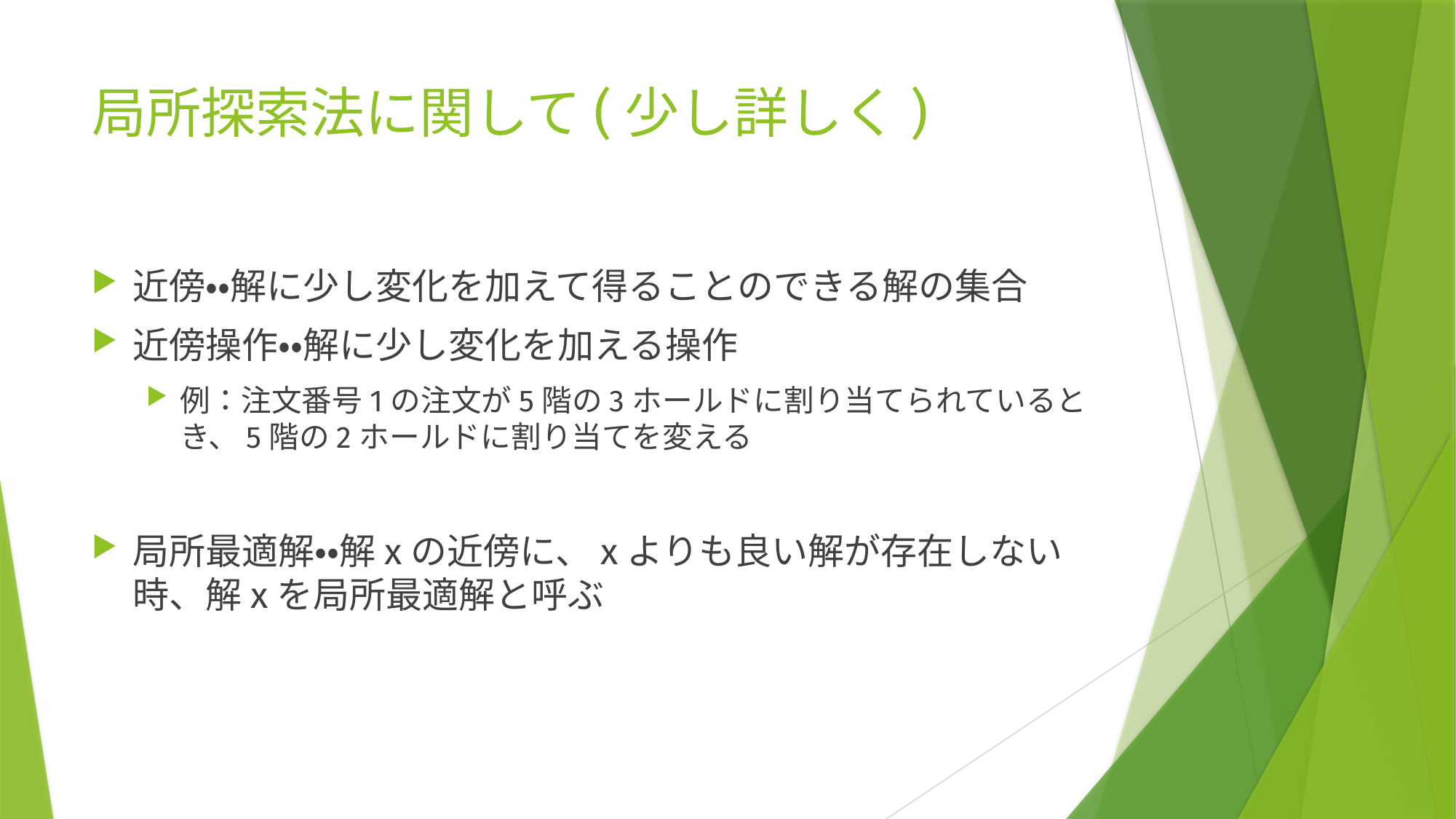

# 局所探索法に関して(少し詳しく)
近傍・・解に少し変化を加えて得ることのできる解の集合
近傍操作・・解に少し変化を加える操作
例：注文番号1の注文が5階の3ホールドに割り当てられているとき、5階の2ホールドに割り当てを変える

局所最適解・・解xの近傍に、xよりも良い解が存在しない時、解xを局所最適解と呼ぶ